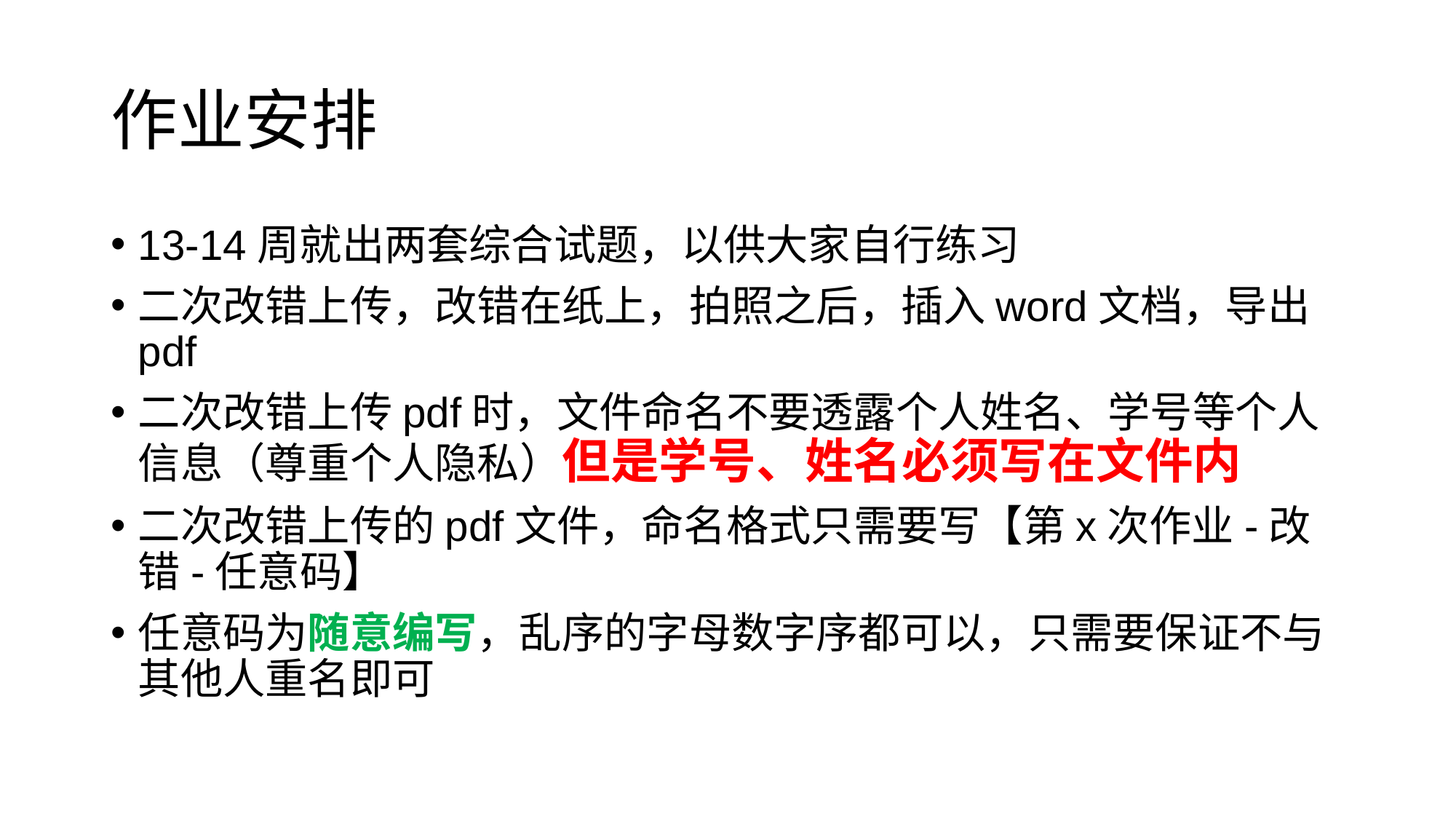

# 作业安排
13-14周就出两套综合试题，以供大家自行练习
二次改错上传，改错在纸上，拍照之后，插入word文档，导出pdf
二次改错上传pdf时，文件命名不要透露个人姓名、学号等个人信息（尊重个人隐私）但是学号、姓名必须写在文件内
二次改错上传的pdf文件，命名格式只需要写【第x次作业-改错-任意码】
任意码为随意编写，乱序的字母数字序都可以，只需要保证不与其他人重名即可